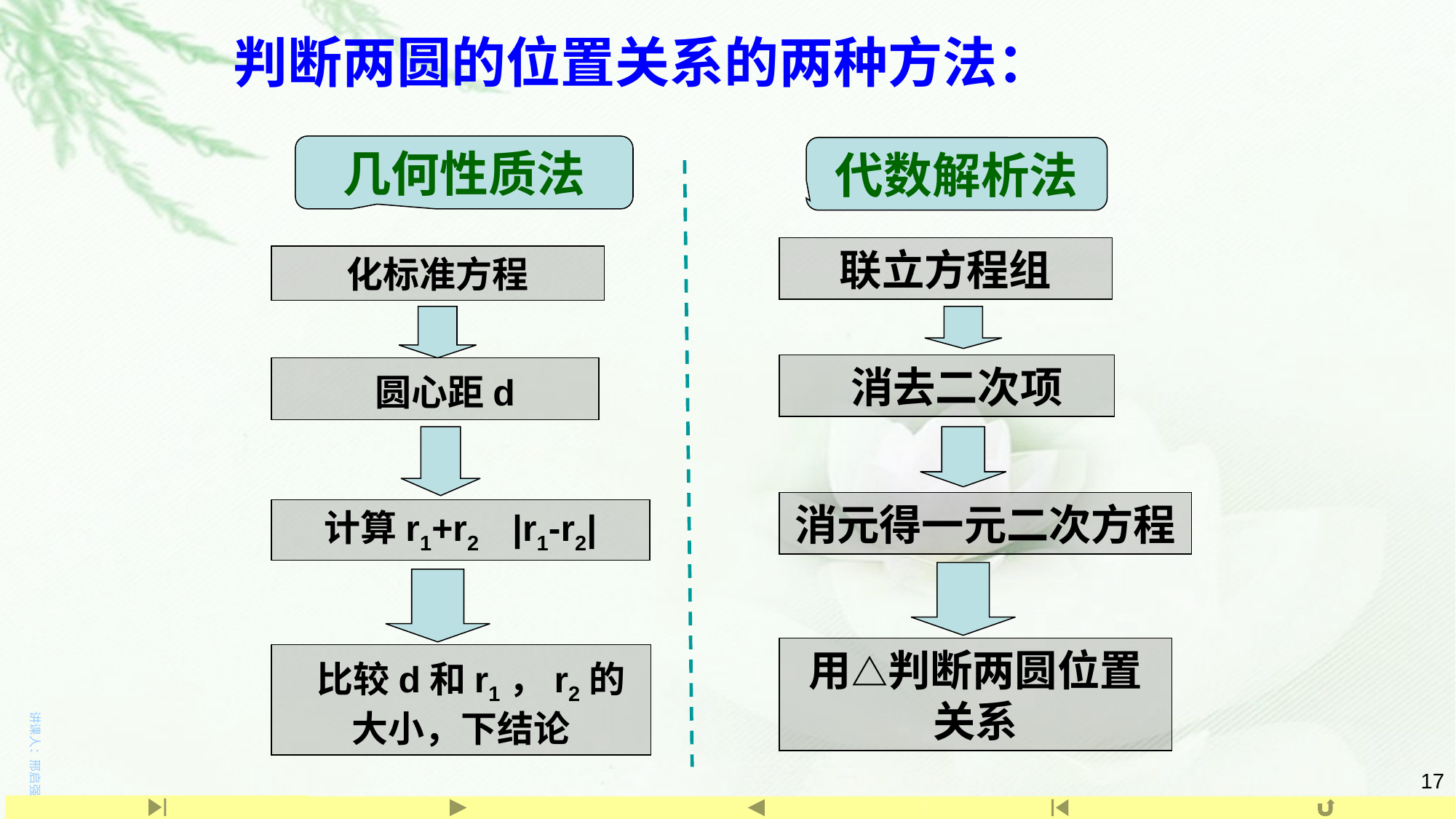

判断两圆的位置关系的两种方法：
几何性质法
代数解析法

联立方程组
化标准方程

 消去二次项
 圆心距d

消元得一元二次方程
计算r1+r2     |r1-r2|

用△判断两圆位置关系
 比较d和r1，r2的大小，下结论